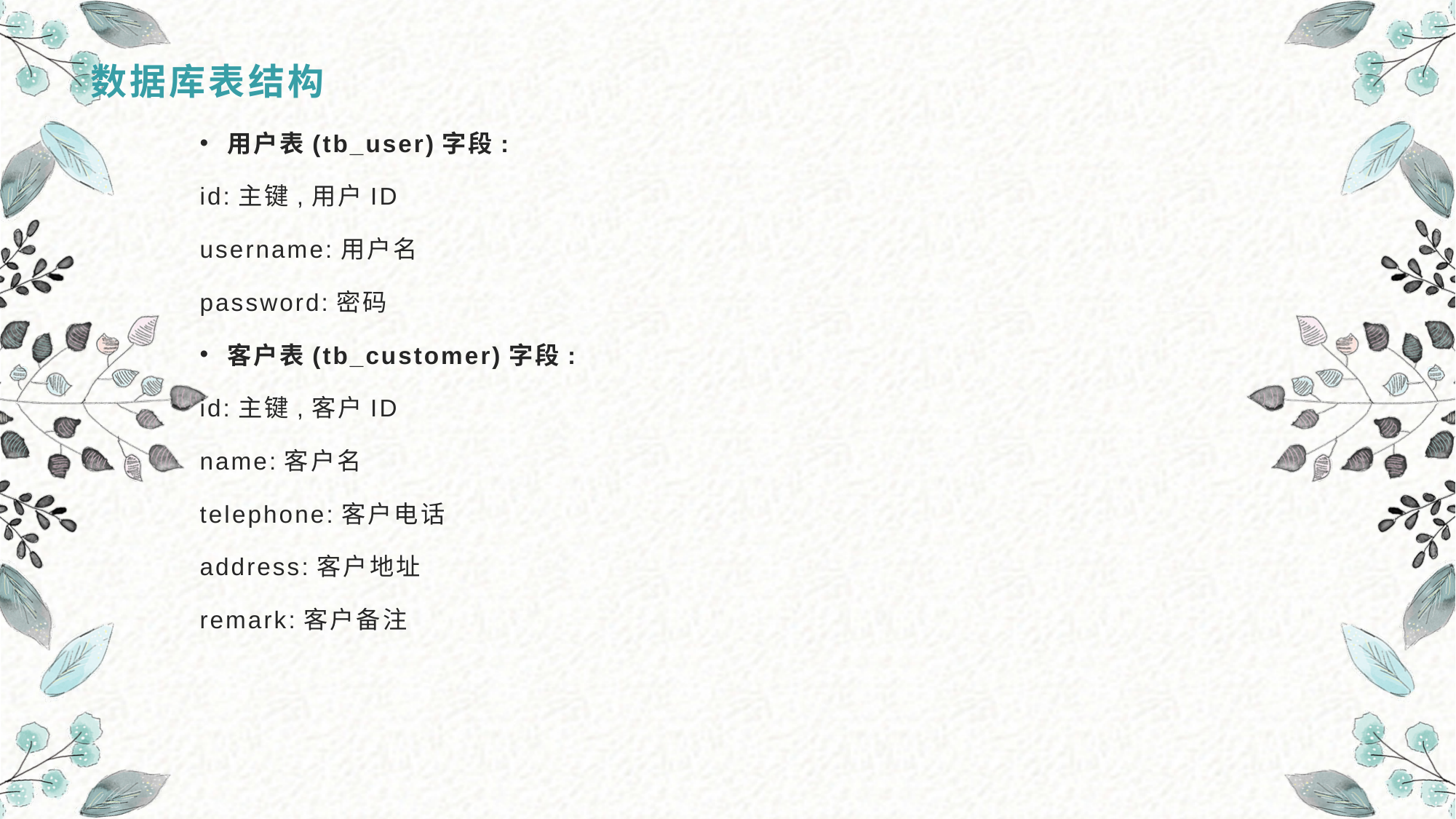

# 数据库表结构
用户表(tb_user)字段:
id:主键,用户ID
username:用户名
password:密码
客户表(tb_customer)字段:
id:主键,客户ID
name:客户名
telephone:客户电话
address:客户地址
remark:客户备注